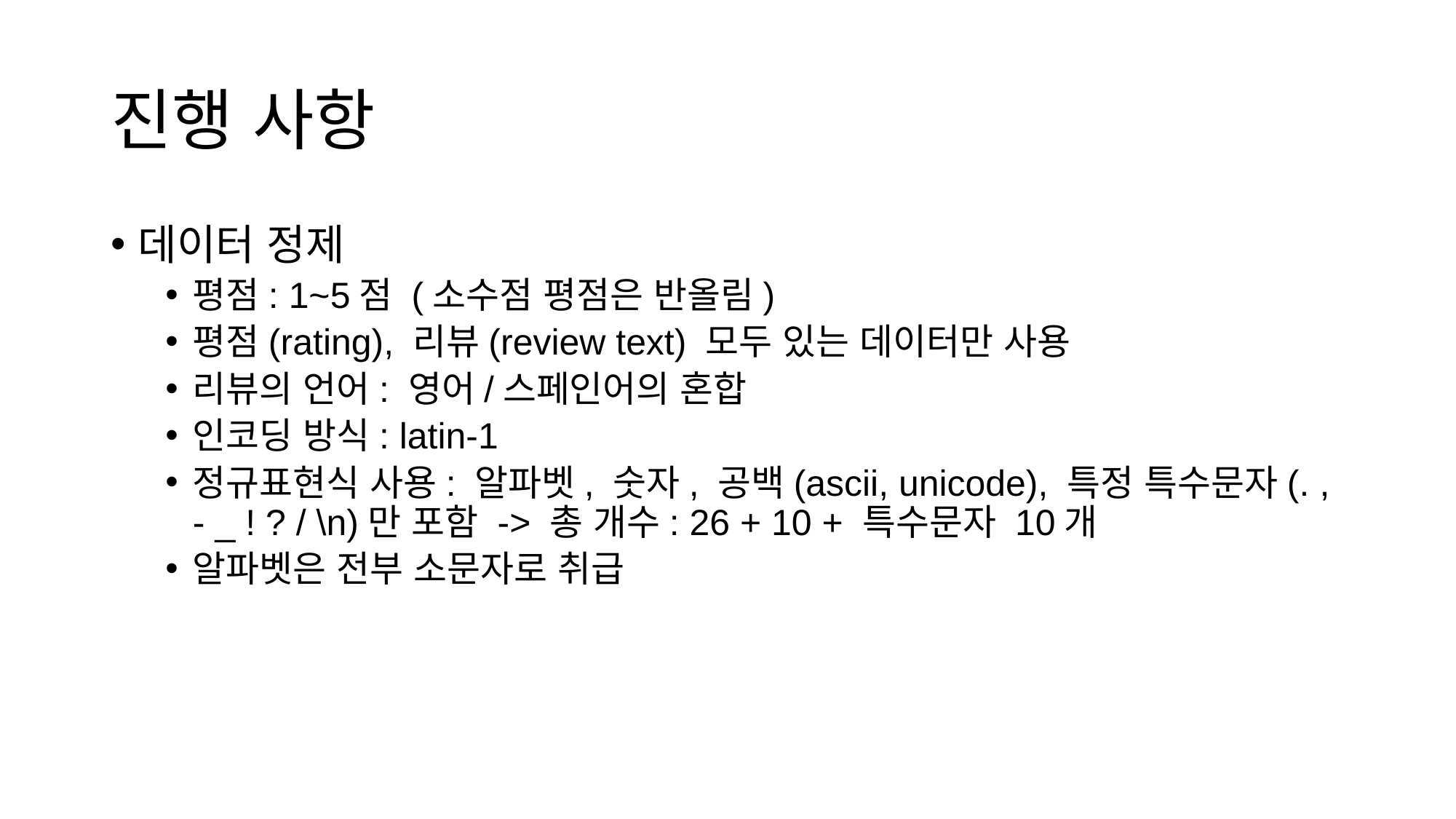

# 진행 사항
데이터 정제
평점: 1~5점 (소수점 평점은 반올림)
평점(rating), 리뷰(review text) 모두 있는 데이터만 사용
리뷰의 언어: 영어/스페인어의 혼합
인코딩 방식: latin-1
정규표현식 사용: 알파벳, 숫자, 공백(ascii, unicode), 특정 특수문자(. , - _ ! ? / \n)만 포함 -> 총 개수: 26 + 10 + 특수문자 10개
알파벳은 전부 소문자로 취급